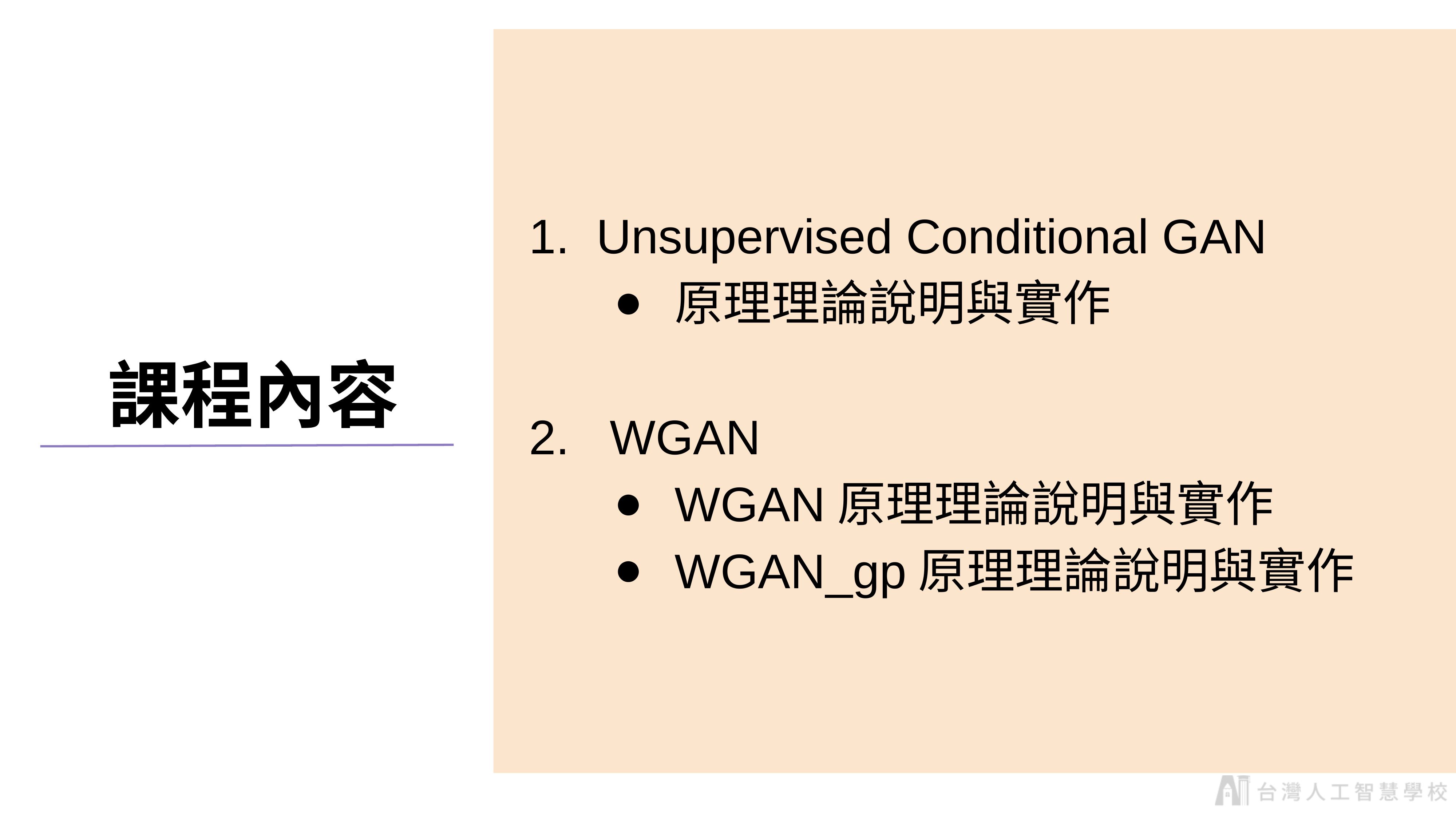

1.  Unsupervised Conditional GAN
原理理論說明與實作

2.   WGAN
WGAN原理理論說明與實作
WGAN_gp原理理論說明與實作

課程內容